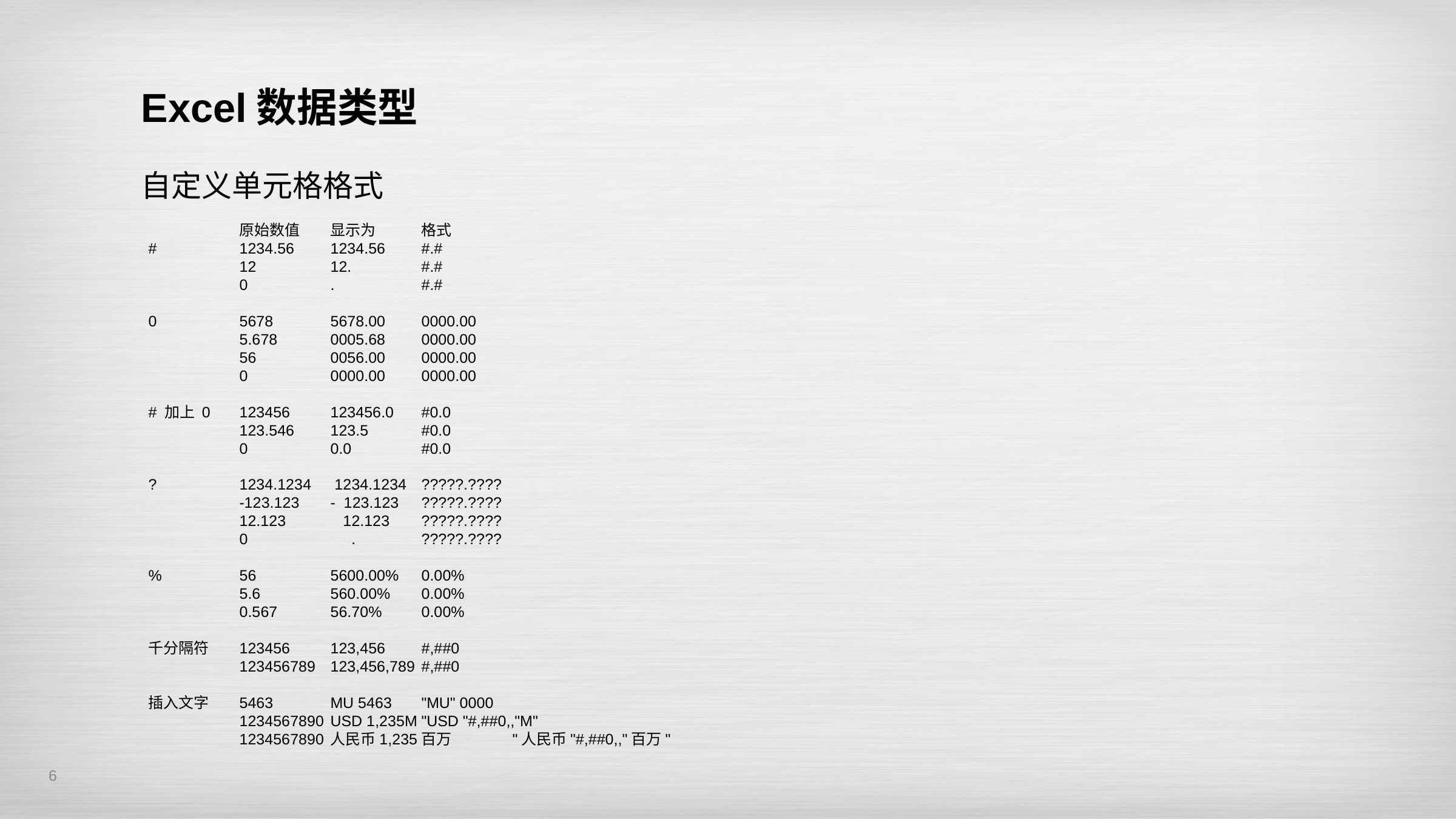

Excel数据类型
自定义单元格格式
	原始数值	显示为	格式
#	1234.56	1234.56	#.#
	12	12.	#.#
	0	.	#.#

0	5678	5678.00	0000.00
	5.678	0005.68	0000.00
	56	0056.00	0000.00
	0	0000.00	0000.00

# 加上 0	123456	123456.0	#0.0
	123.546	123.5	#0.0
	0	0.0	#0.0

?	1234.1234	 1234.1234	?????.????
	-123.123	-  123.123 	?????.????
	12.123	   12.123 	?????.????
	0	     .    	?????.????

%	56	5600.00%	0.00%
	5.6	560.00%	0.00%
	0.567	56.70%	0.00%

千分隔符	123456	123,456	#,##0
	123456789	123,456,789	#,##0

插入文字	5463	MU 5463	"MU" 0000
	1234567890	USD 1,235M	"USD "#,##0,,"M"
	1234567890	人民币1,235百万	"人民币"#,##0,,"百万"